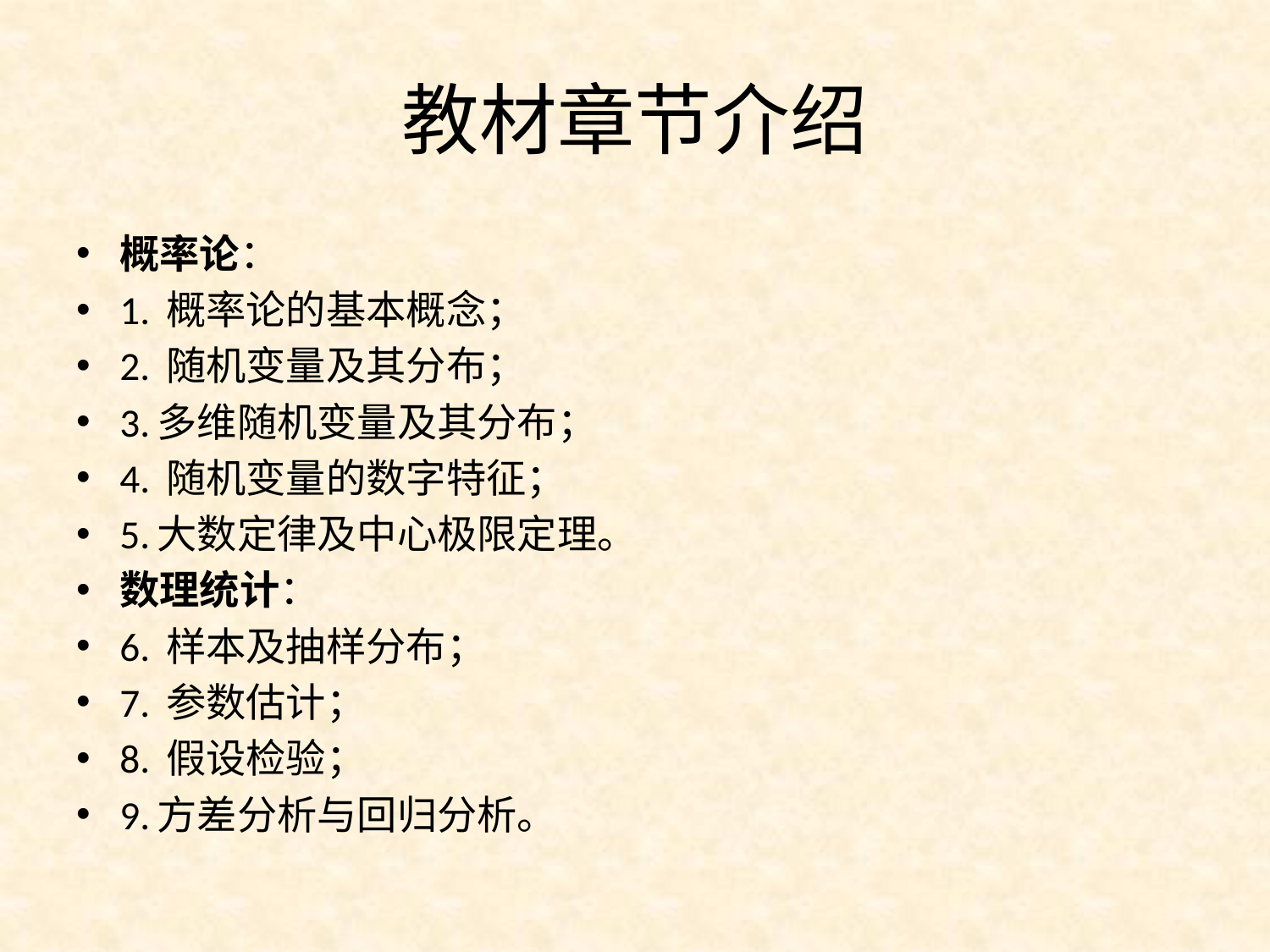

# 教材章节介绍
概率论：
1. 概率论的基本概念；
2. 随机变量及其分布；
3.多维随机变量及其分布；
4. 随机变量的数字特征；
5.大数定律及中心极限定理。
数理统计：
6. 样本及抽样分布；
7. 参数估计；
8. 假设检验；
9.方差分析与回归分析。